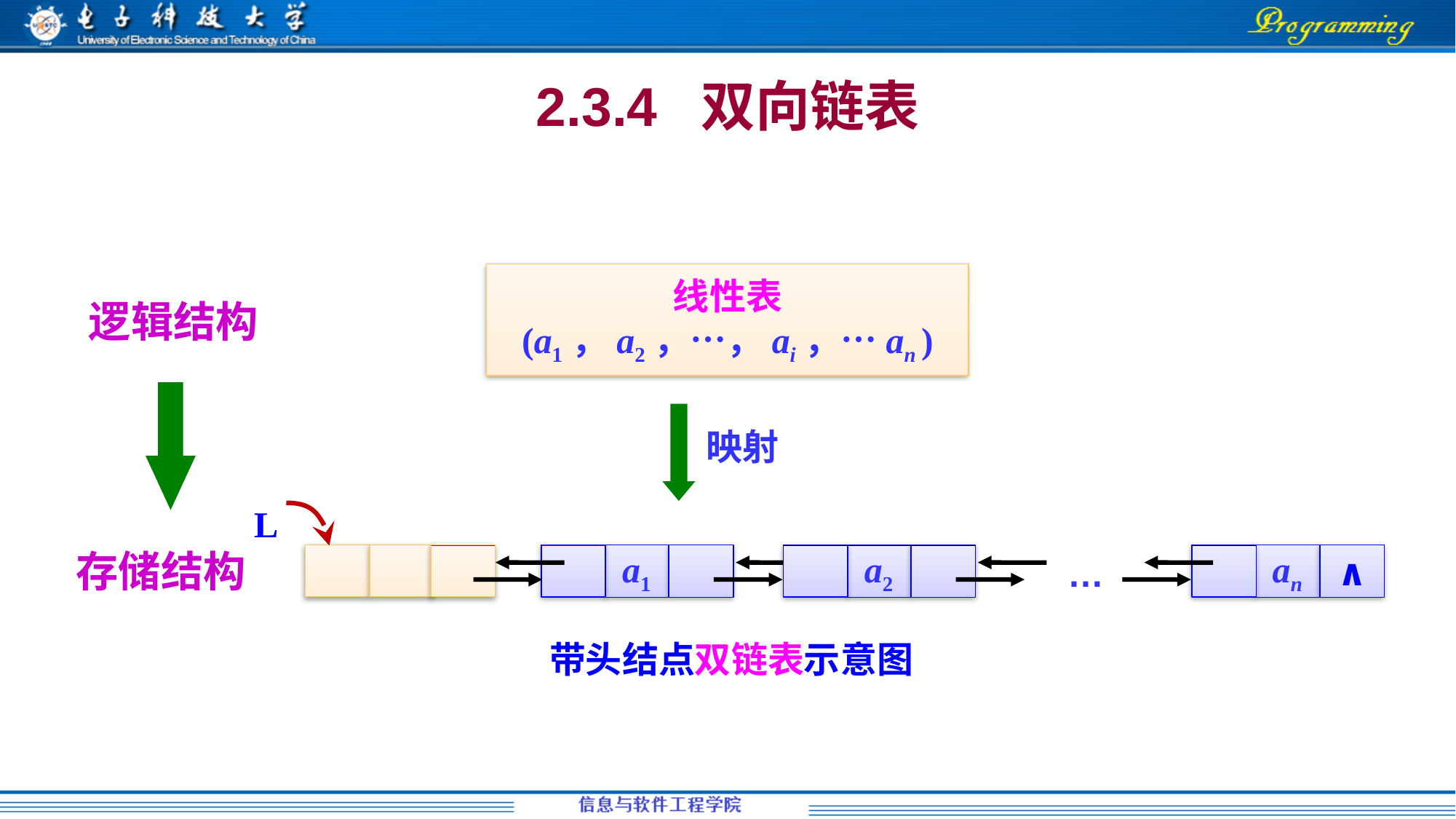

# 2.3.4  双向链表
线性表
(a1，a2，…，ai，…an )
逻辑结构

映射
L

存储结构

a1

a2

…

an
∧

带头结点双链表示意图